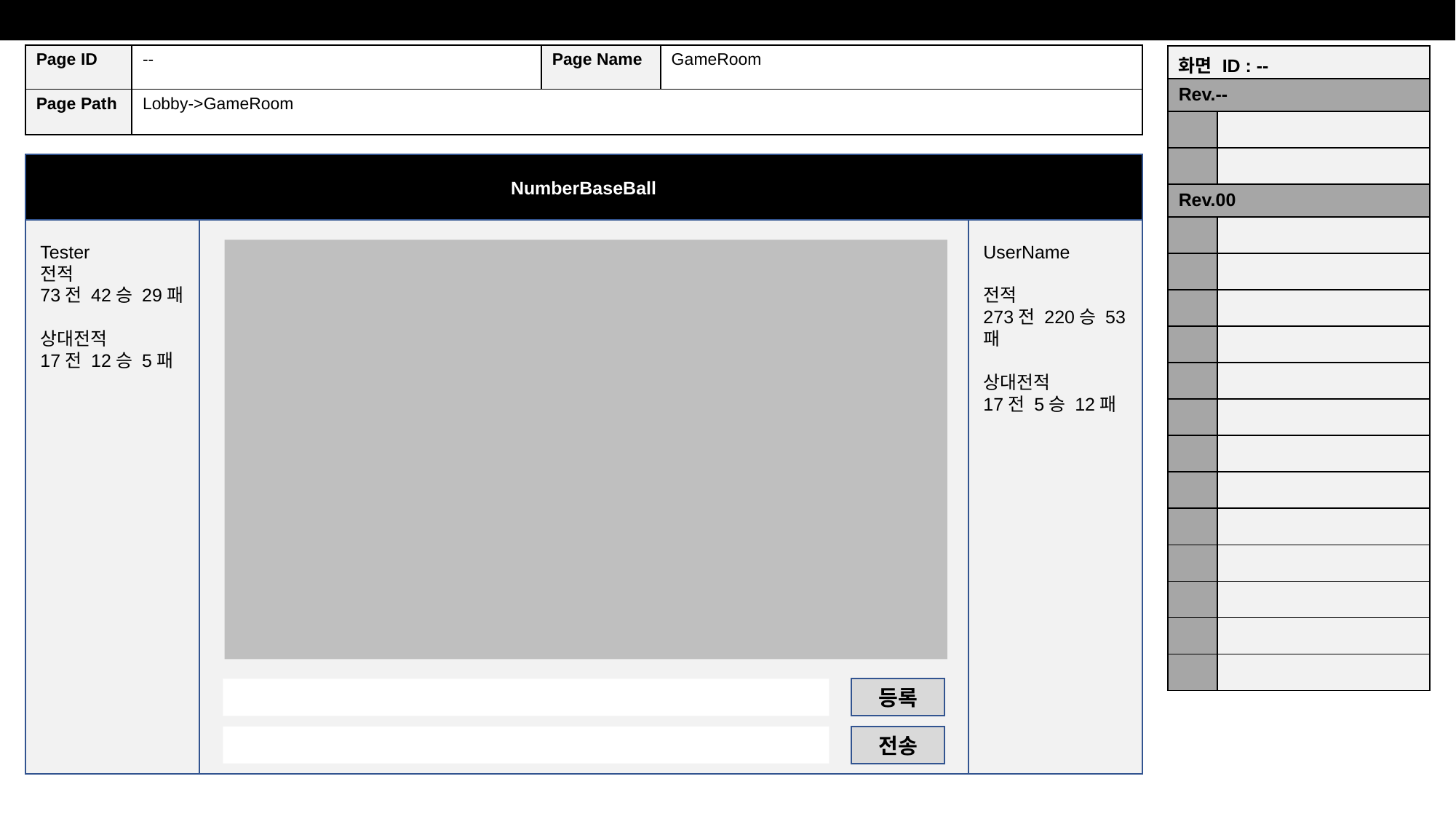

| Page ID | -- | Page Name | GameRoom |
| --- | --- | --- | --- |
| Page Path | Lobby->GameRoom |  |  |
| 화면 ID : -- |  |
| --- | --- |
| Rev.-- |  |
|  |  |
|  |  |
| Rev.00 |  |
|  |  |
|  |  |
|  |  |
|  |  |
|  |  |
|  |  |
|  |  |
|  |  |
|  |  |
|  |  |
|  |  |
|  |  |
|  |  |
NumberBaseBall

Tester
전적
73전 42승 29패

상대전적
17전 12승 5패
UserName

전적
273전 220승 53패

상대전적
17전 5승 12패

등록

전송